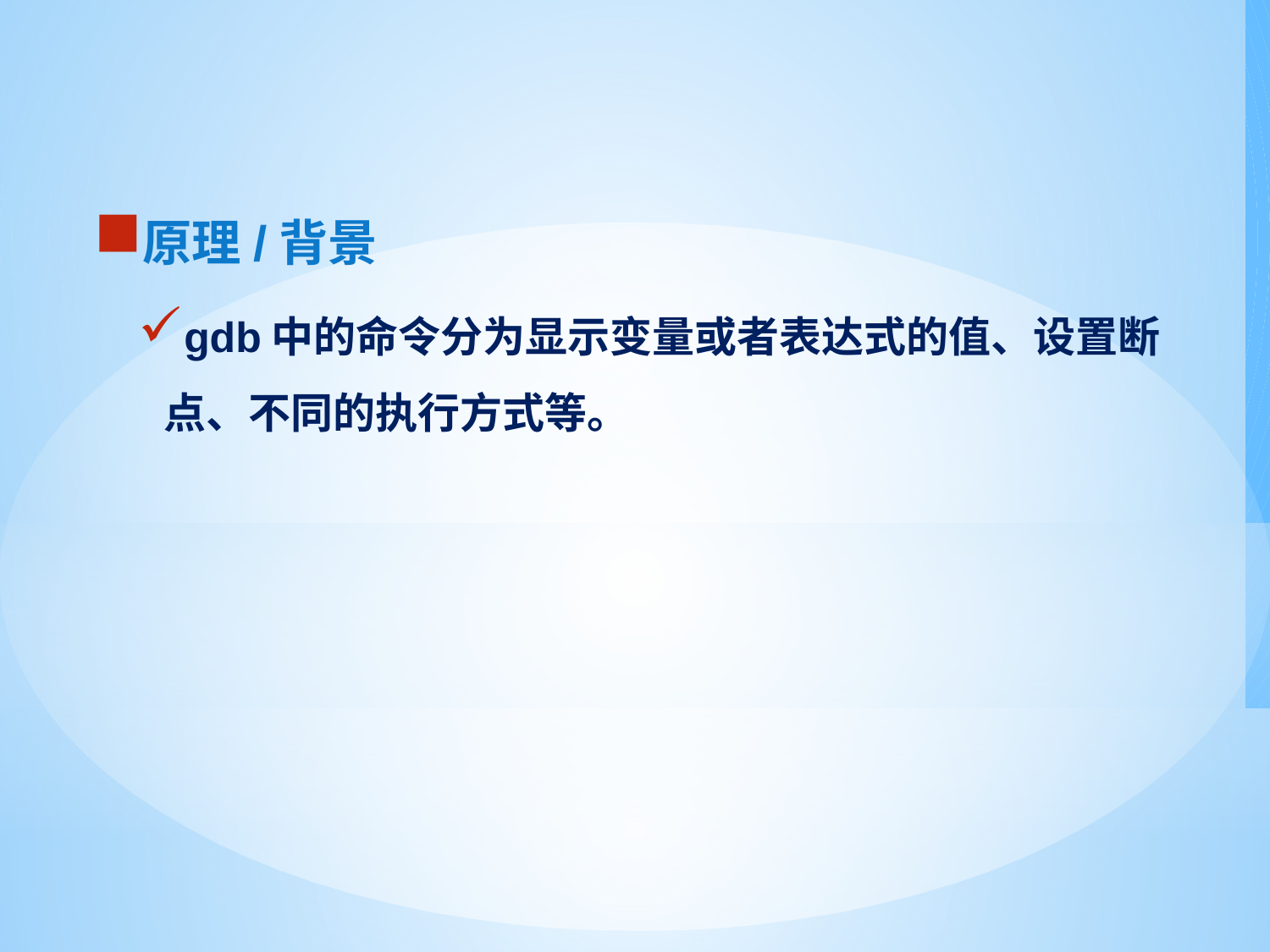

#
原理/背景
gdb中的命令分为显示变量或者表达式的值、设置断点、不同的执行方式等。